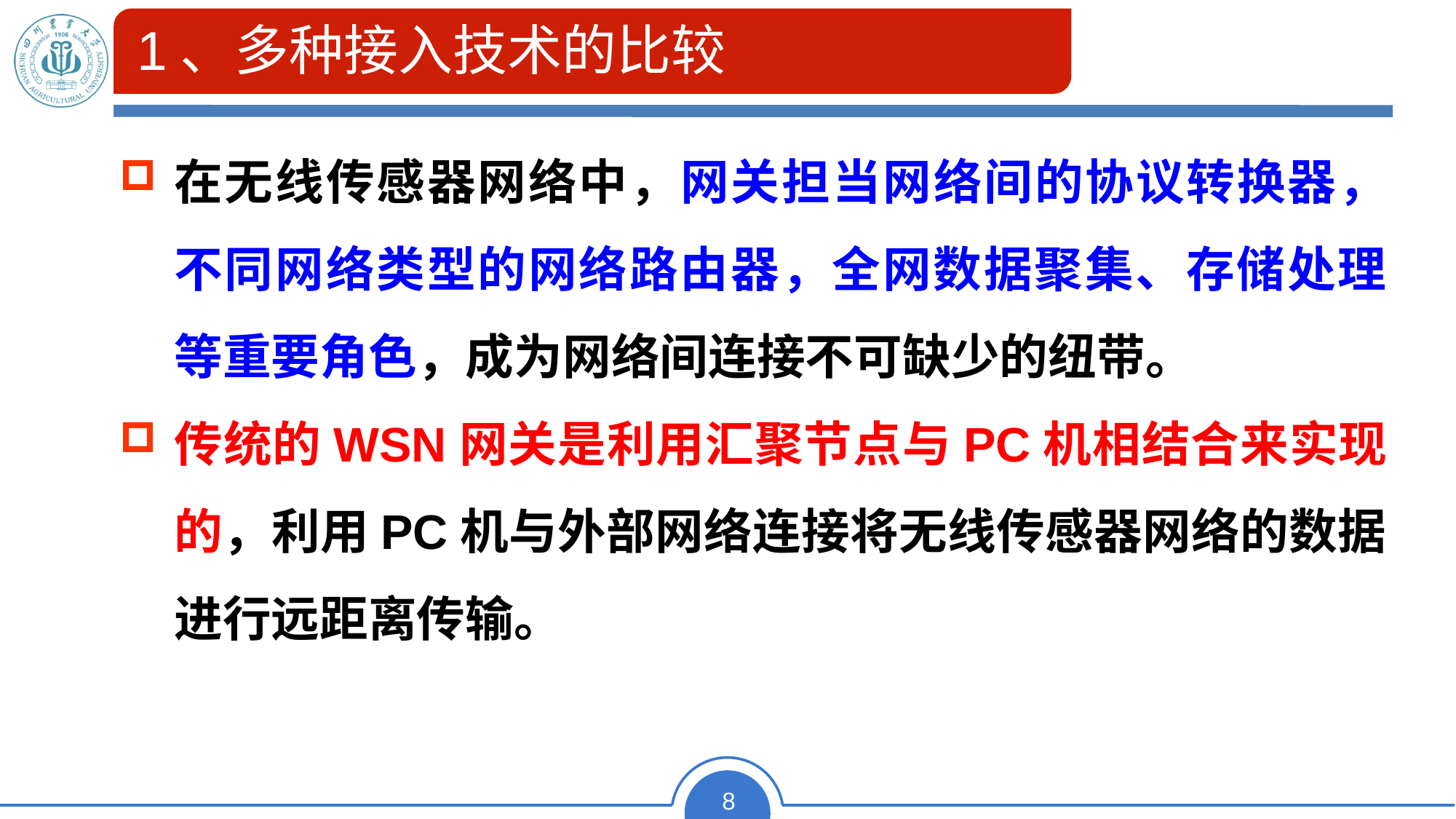

# 1、多种接入技术的比较
在无线传感器网络中，网关担当网络间的协议转换器，不同网络类型的网络路由器，全网数据聚集、存储处理等重要角色，成为网络间连接不可缺少的纽带。
传统的WSN网关是利用汇聚节点与PC机相结合来实现的，利用PC机与外部网络连接将无线传感器网络的数据进行远距离传输。